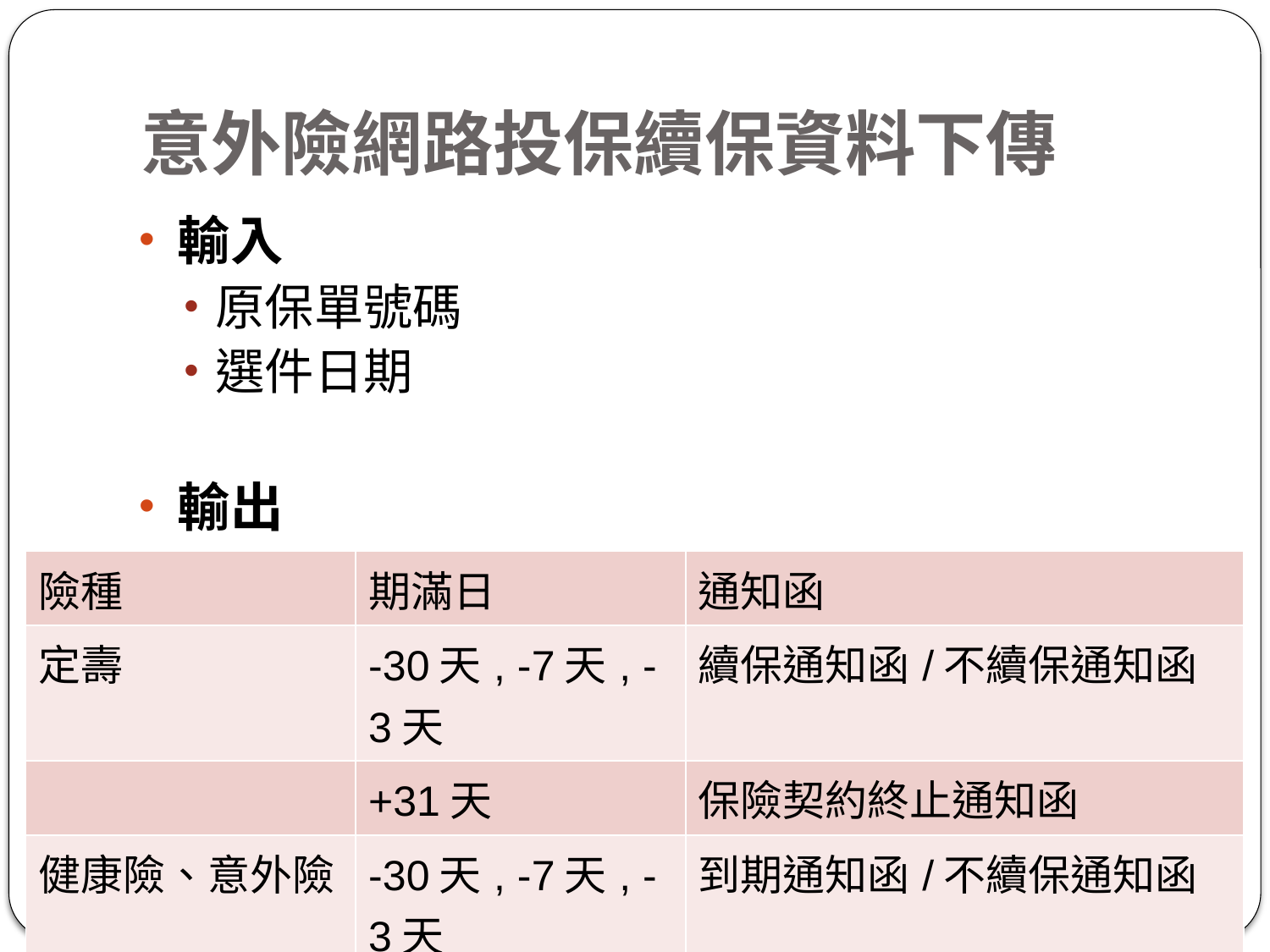

# 意外險網路投保續保資料下傳
輸入
原保單號碼
選件日期

輸出

| 險種 | 期滿日 | 通知函 |
| --- | --- | --- |
| 定壽 | -30天, -7天, -3天 | 續保通知函/不續保通知函 |
|  | +31天 | 保險契約終止通知函 |
| 健康險、意外險 | -30天, -7天, -3天 | 到期通知函/不續保通知函 |
|  | +1天 | 保險契約終止通知函 |